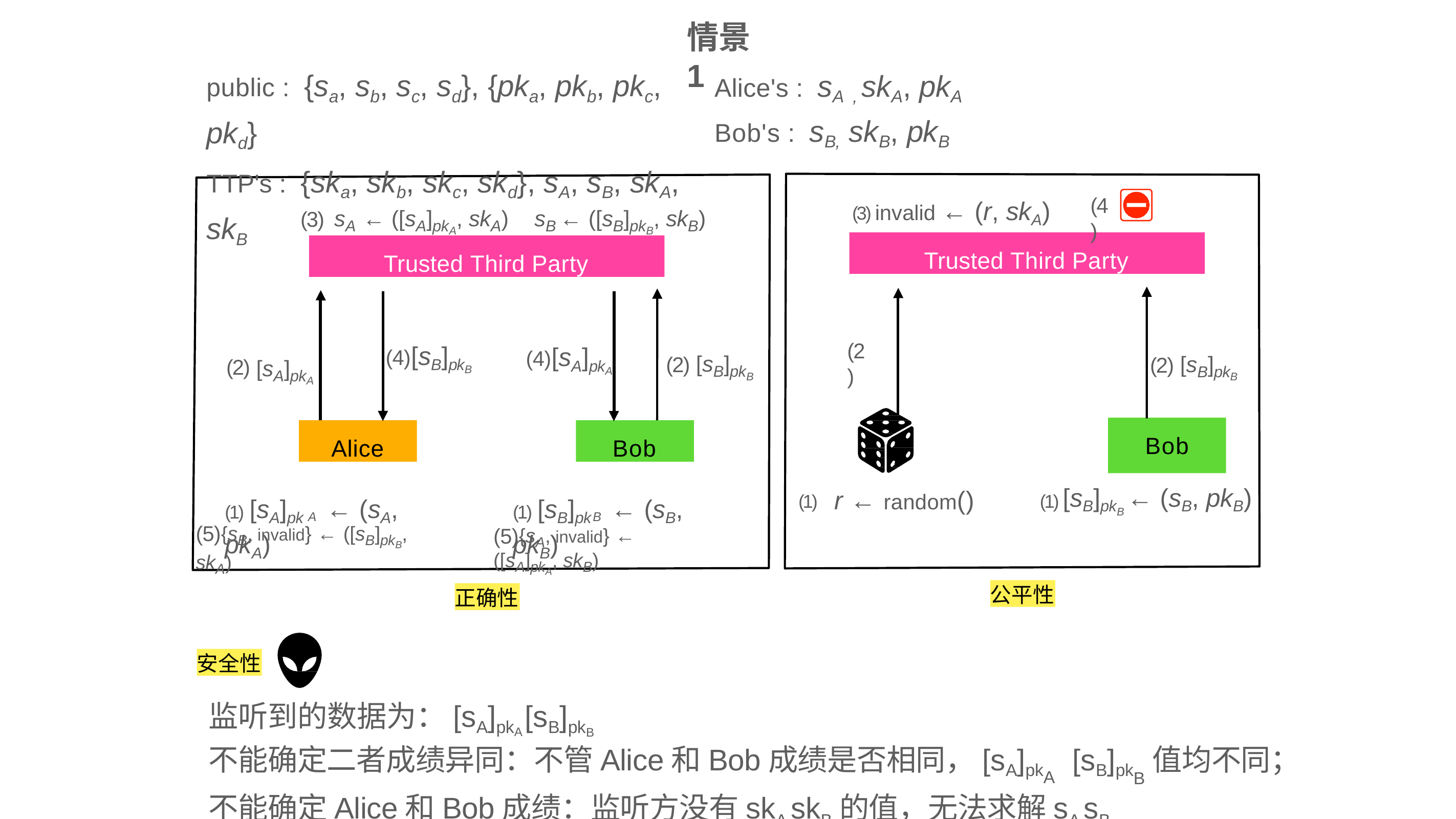

情景1
public :  {sa, sb, sc, sd}, {pka, pkb, pkc, pkd}
TTP's :  {ska, skb, skc, skd}, sA, sB, skA, skB
Alice's :  sA ,skA, pkA
Bob's :  sB, skB, pkB

(3) invalid ← (r, skA)
(3)  sA  ← ([sA]pkA, skA)	sB ← ([sB]pkB, skB)
(4)
Trusted Third Party
Trusted Third Party

(2) [sB]pkB
(2) [sB]pkB
(2) [sA]pkA
(2)
(4)[sB]pkB
(4)[sA]pkA
Bob
(1) [sB]pkB ← (sB, pkB)

Alice
Bob
(1)	r ← random()
(1) [sA]pk	← (sA, pkA)
(1) [sB]pk	← (sB, pkB)
A
(5){sB, invalid} ← ([sB]pkB, skA)
B
(5){sA, invalid} ← ([sA]pkA, skB)
公平性
正确性

安全性
监听到的数据为：[sA]pkA [sB]pkB
不能确定二者成绩异同：不管Alice和Bob成绩是否相同，[sA]pkA    [sB]pkB值均不同；
不能确定Alice和Bob成绩：监听方没有skA skB的值，无法求解sA sB